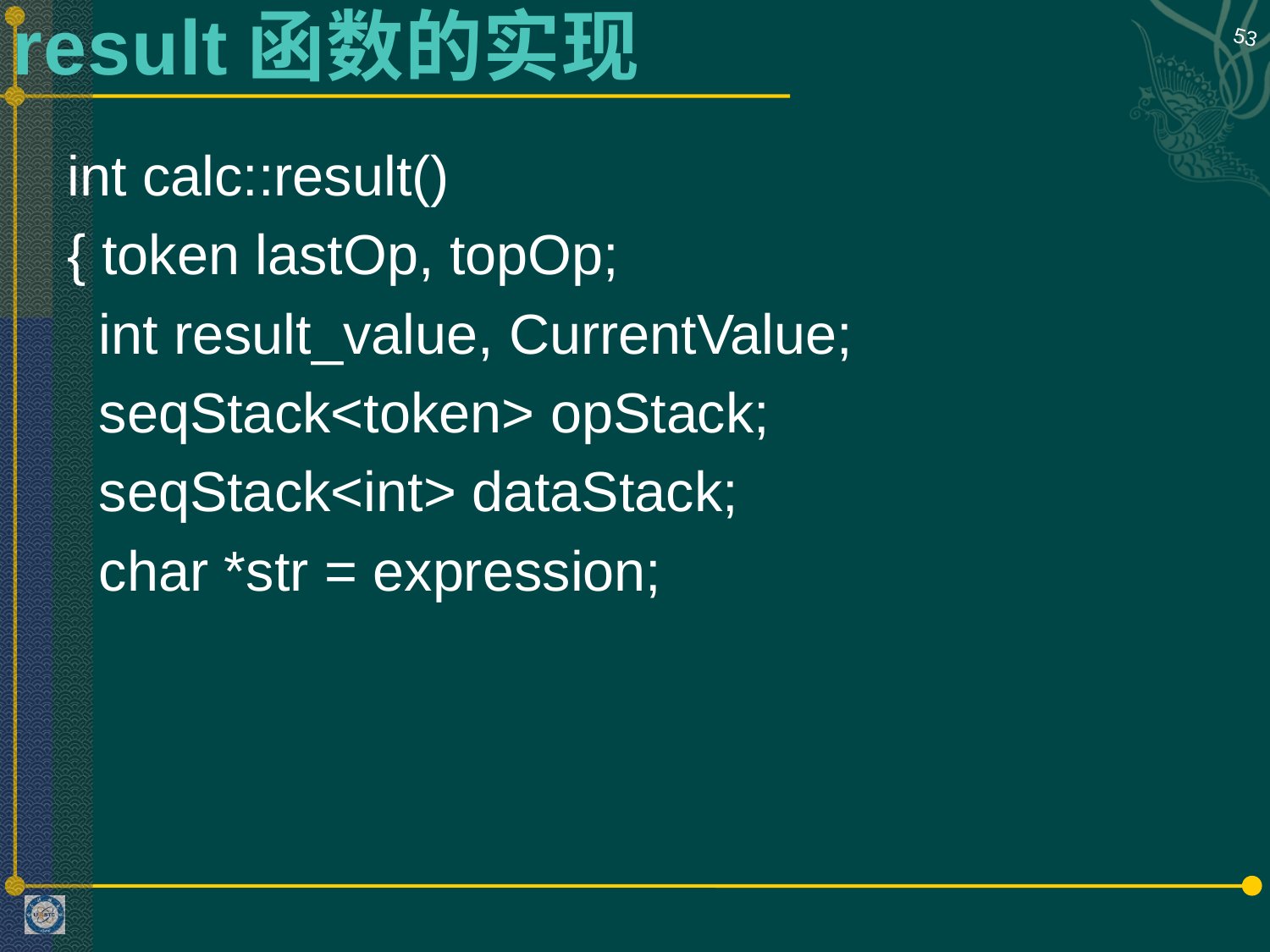

# result函数的实现
53
int calc::result()
{ token lastOp, topOp;
  int result_value, CurrentValue;
  seqStack<token> opStack;
  seqStack<int> dataStack;
  char *str = expression;